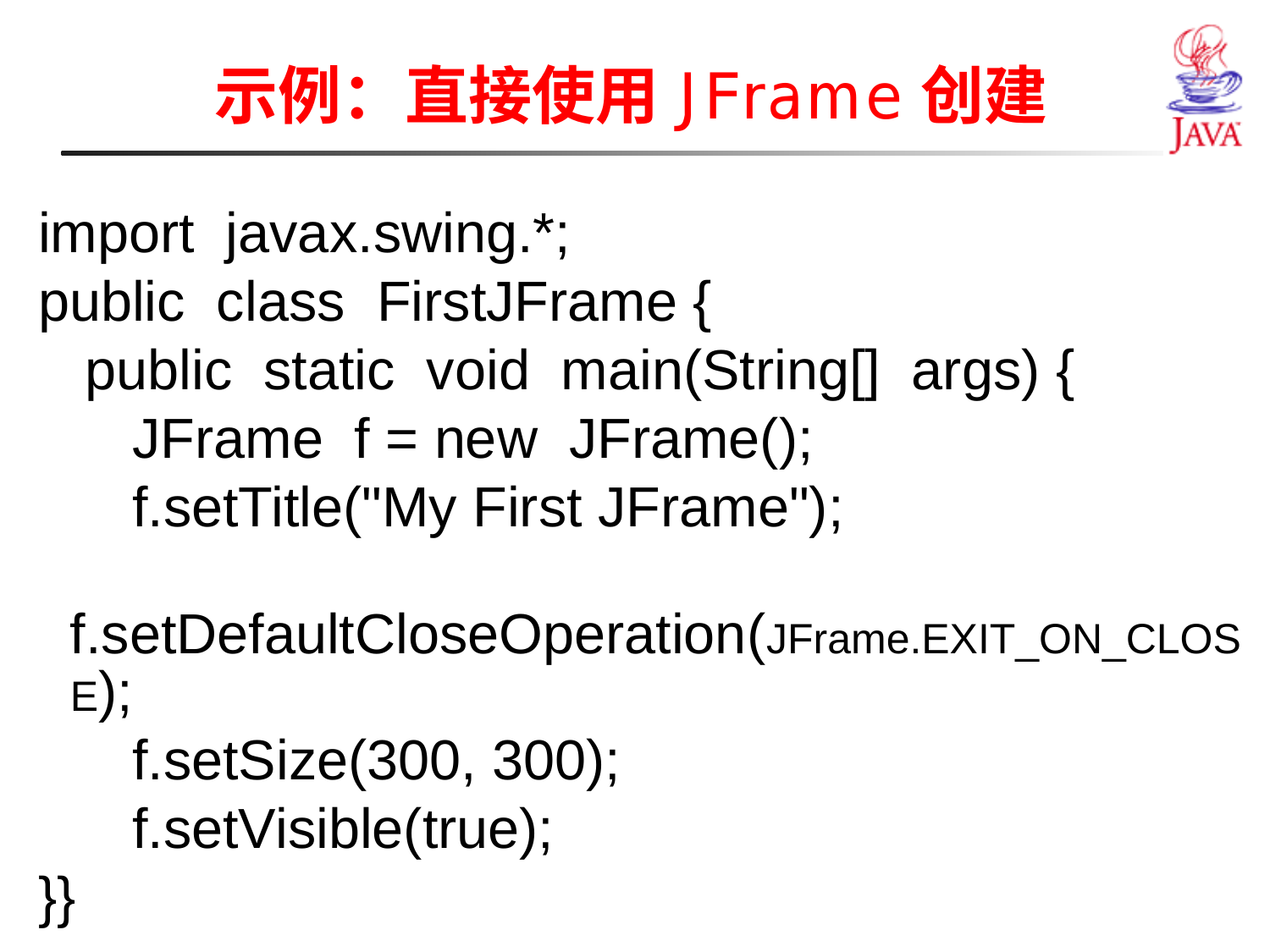

示例：直接使用JFrame创建

 import  javax.swing.*;
 public  class  FirstJFrame {
    public  static  void  main(String[]  args) {
       JFrame  f = new  JFrame();
       f.setTitle("My First JFrame");
       f.setDefaultCloseOperation(JFrame.EXIT_ON_CLOSE);
       f.setSize(300, 300);
       f.setVisible(true);
 }}